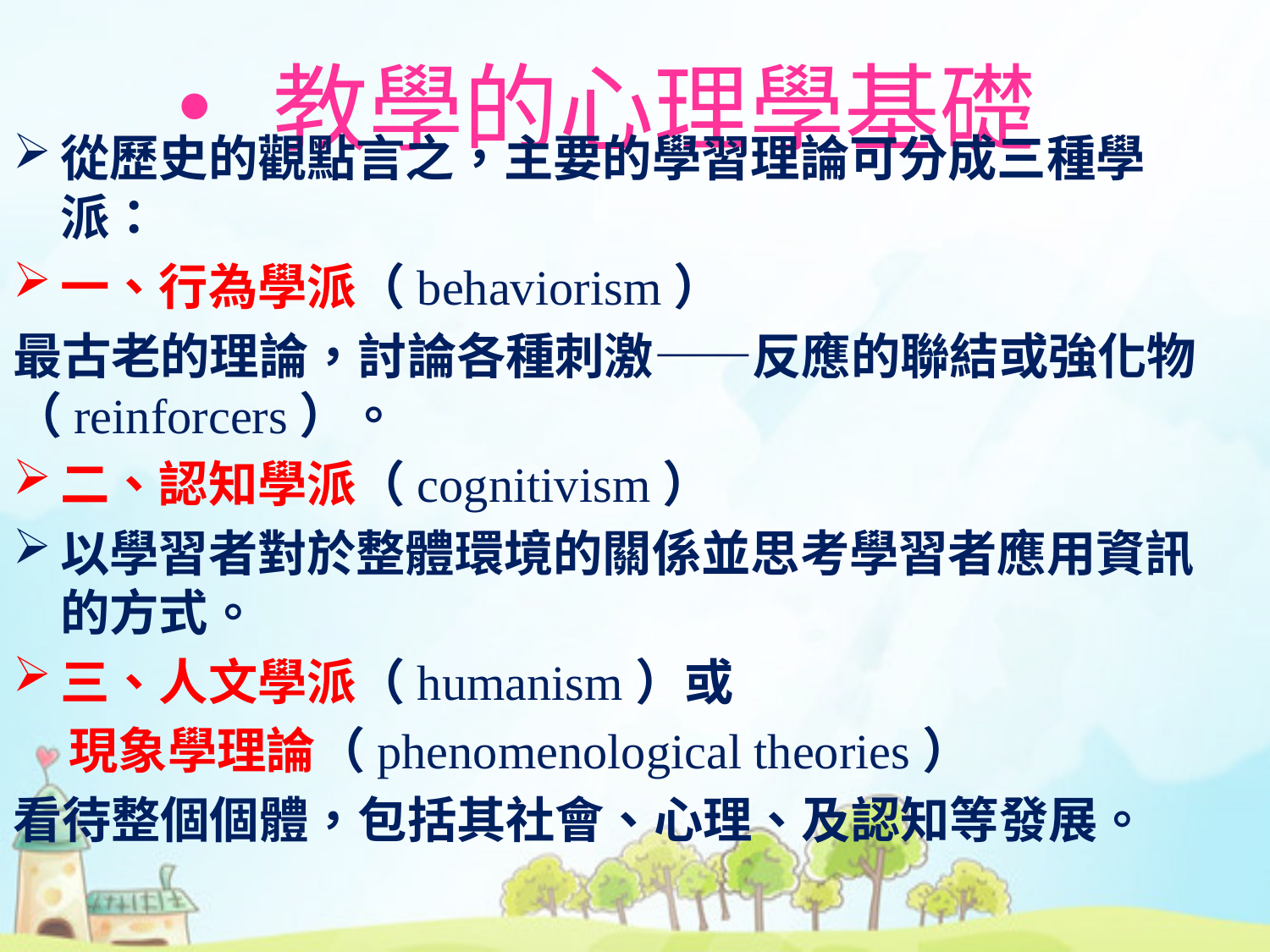

# 教學的心理學基礎
從歷史的觀點言之，主要的學習理論可分成三種學派：
一、行為學派（behaviorism）
最古老的理論，討論各種刺激――反應的聯結或強化物（reinforcers）。
二、認知學派（cognitivism）
以學習者對於整體環境的關係並思考學習者應用資訊的方式。
三、人文學派（humanism）或
    現象學理論（phenomenological theories）
看待整個個體，包括其社會、心理、及認知等發展。